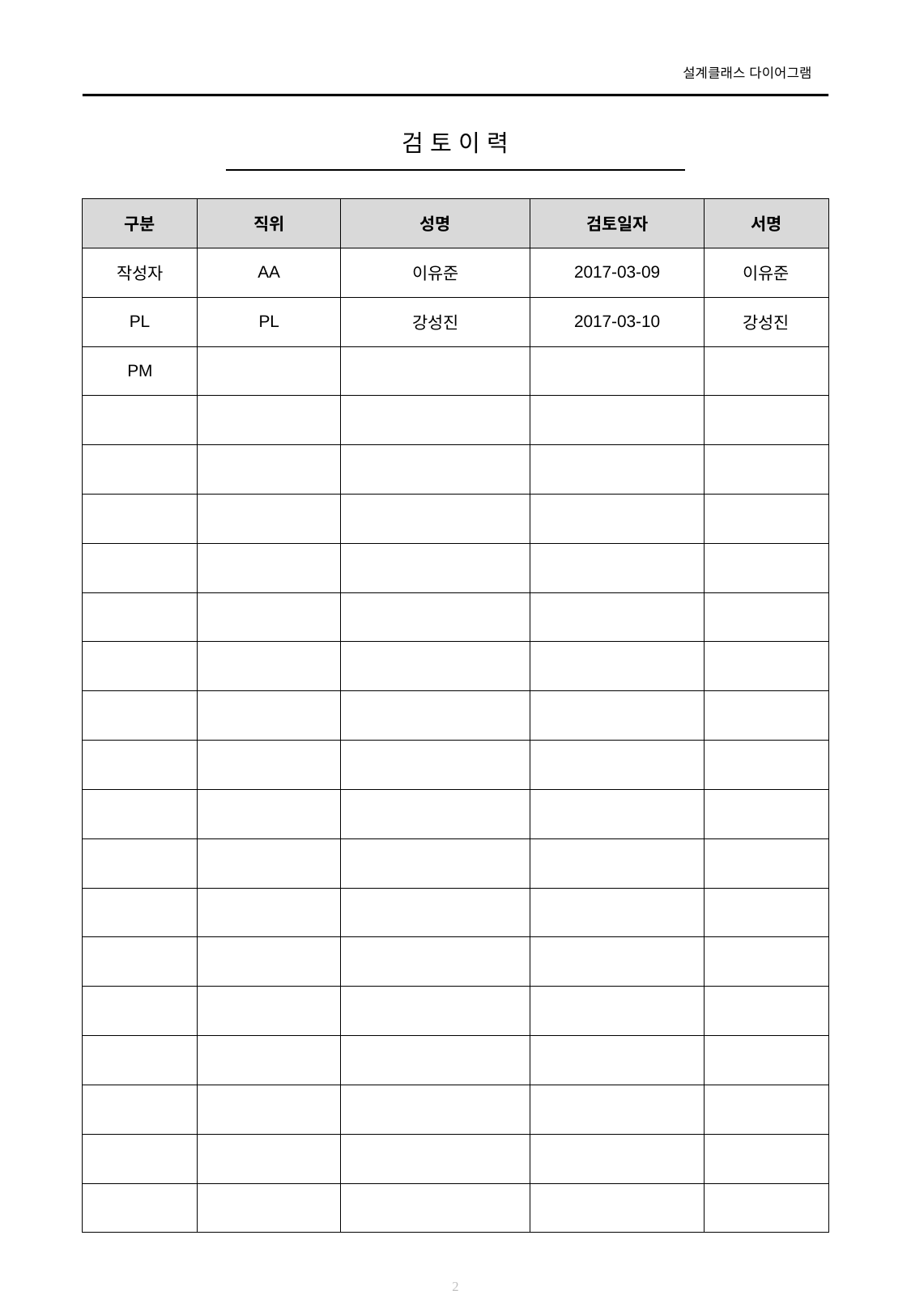

# 검 토 이 력
| 구분 | 직위 | 성명 | 검토일자 | 서명 |
| --- | --- | --- | --- | --- |
| 작성자 | AA | 이유준 | 2017-03-09 | 이유준 |
| PL | PL | 강성진 | 2017-03-10 | 강성진 |
| PM |  |  |  |  |
|  |  |  |  |  |
|  |  |  |  |  |
|  |  |  |  |  |
|  |  |  |  |  |
|  |  |  |  |  |
|  |  |  |  |  |
|  |  |  |  |  |
|  |  |  |  |  |
|  |  |  |  |  |
|  |  |  |  |  |
|  |  |  |  |  |
|  |  |  |  |  |
|  |  |  |  |  |
|  |  |  |  |  |
|  |  |  |  |  |
|  |  |  |  |  |
|  |  |  |  |  |
2